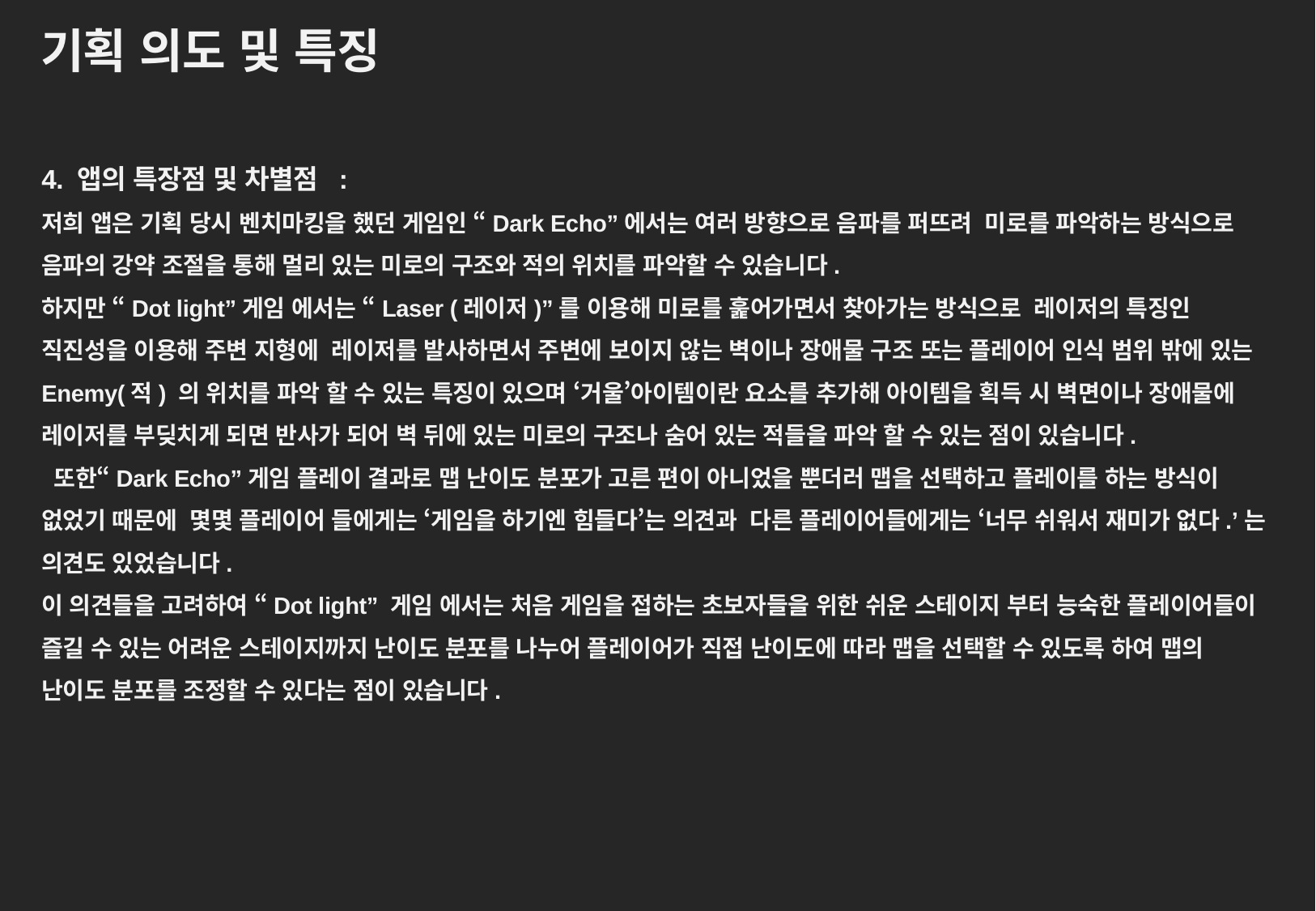

기획 의도 및 특징
4. 앱의 특장점 및 차별점  :
저희 앱은 기획 당시 벤치마킹을 했던 게임인 “Dark Echo”에서는 여러 방향으로 음파를 퍼뜨려  미로를 파악하는 방식으로 음파의 강약 조절을 통해 멀리 있는 미로의 구조와 적의 위치를 파악할 수 있습니다.
하지만 “Dot light”게임 에서는 “Laser (레이저)”를 이용해 미로를 훑어가면서 찾아가는 방식으로  레이저의 특징인 직진성을 이용해 주변 지형에  레이저를 발사하면서 주변에 보이지 않는 벽이나 장애물 구조 또는 플레이어 인식 범위 밖에 있는 Enemy(적) 의 위치를 파악 할 수 있는 특징이 있으며 ‘거울’아이템이란 요소를 추가해 아이템을 획득 시 벽면이나 장애물에 레이저를 부딪치게 되면 반사가 되어 벽 뒤에 있는 미로의 구조나 숨어 있는 적들을 파악 할 수 있는 점이 있습니다.
 또한“Dark Echo”게임 플레이 결과로 맵 난이도 분포가 고른 편이 아니었을 뿐더러 맵을 선택하고 플레이를 하는 방식이 없었기 때문에  몇몇 플레이어 들에게는 ‘게임을 하기엔 힘들다’는 의견과  다른 플레이어들에게는 ‘너무 쉬워서 재미가 없다.’는 의견도 있었습니다.
이 의견들을 고려하여 “Dot light” 게임 에서는 처음 게임을 접하는 초보자들을 위한 쉬운 스테이지 부터 능숙한 플레이어들이 즐길 수 있는 어려운 스테이지까지 난이도 분포를 나누어 플레이어가 직접 난이도에 따라 맵을 선택할 수 있도록 하여 맵의 난이도 분포를 조정할 수 있다는 점이 있습니다.